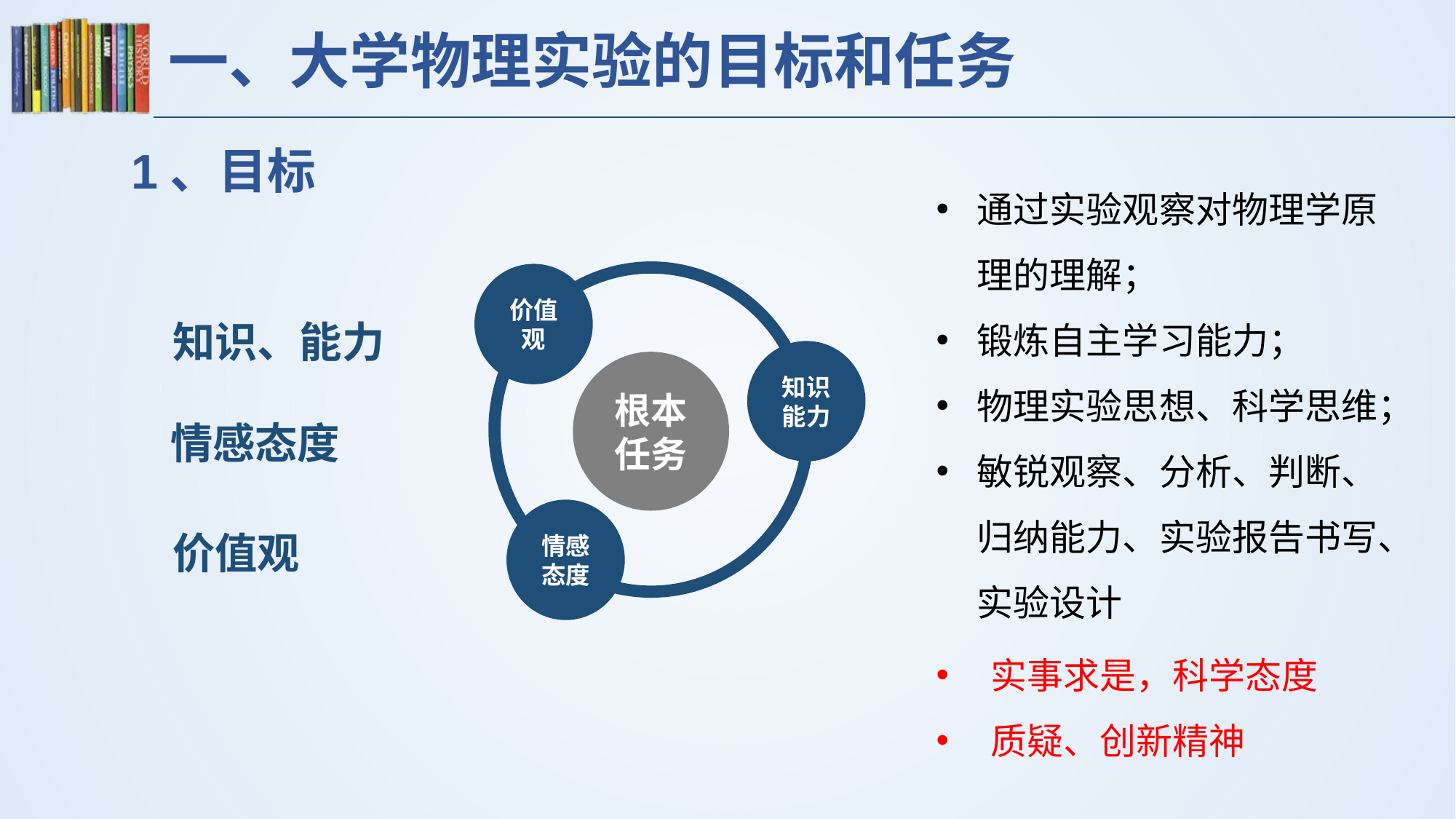

# 一、大学物理实验的目标和任务
1、目标
通过实验观察对物理学原理的理解；
锻炼自主学习能力；
物理实验思想、科学思维；
敏锐观察、分析、判断、归纳能力、实验报告书写、实验设计
价值观

知识能力
根本任务
情感态度
知识、能力
情感态度
价值观
实事求是，科学态度
质疑、创新精神